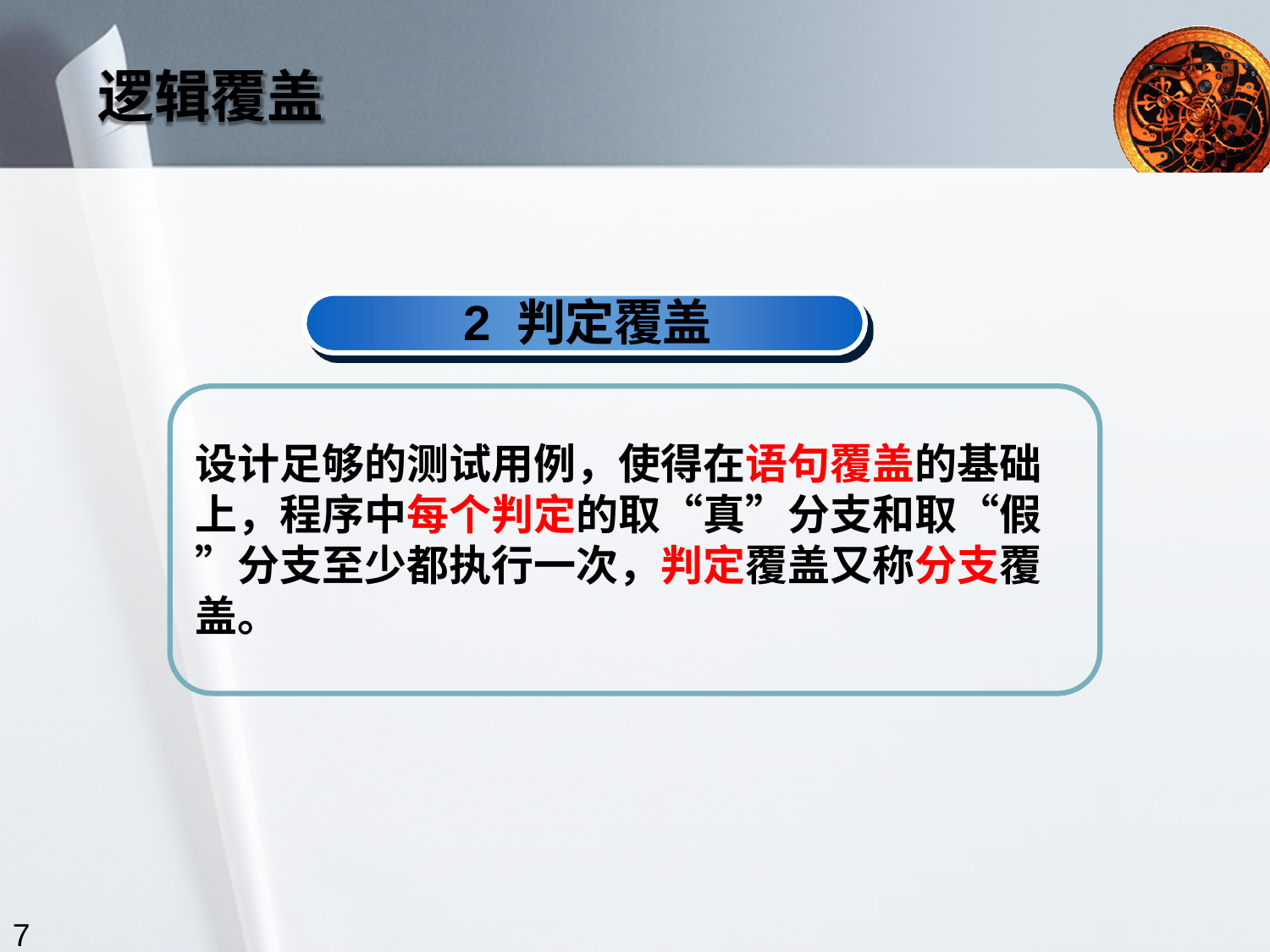

逻辑覆盖

2 判定覆盖

设计足够的测试用例，使得在语句覆盖的基础 上，程序中每个判定的取“真”分支和取“假 ”分支至少都执行一次，判定覆盖又称分支覆盖。

7